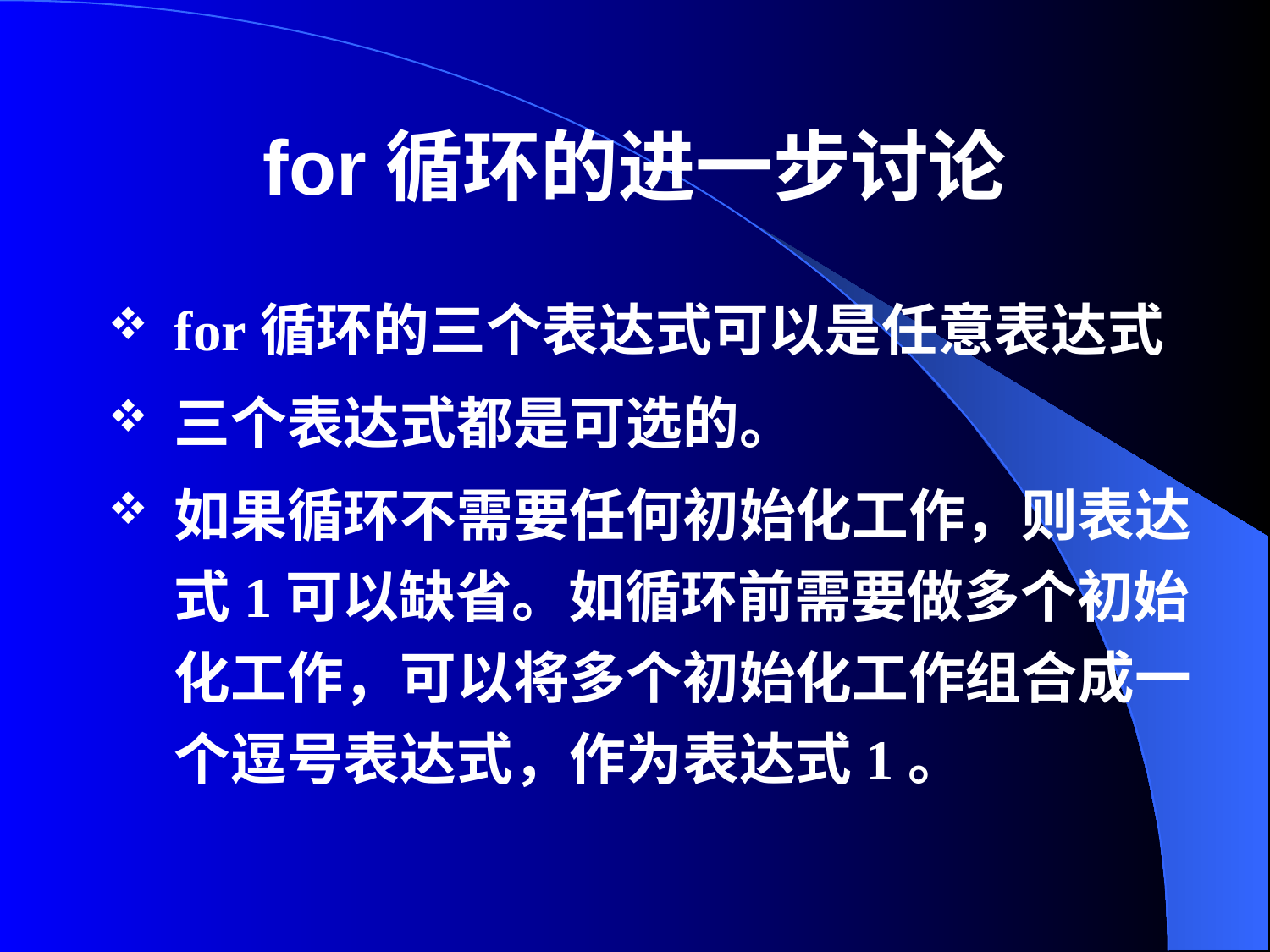

# for循环的进一步讨论
for循环的三个表达式可以是任意表达式
三个表达式都是可选的。
如果循环不需要任何初始化工作，则表达式1可以缺省。如循环前需要做多个初始化工作，可以将多个初始化工作组合成一个逗号表达式，作为表达式1。